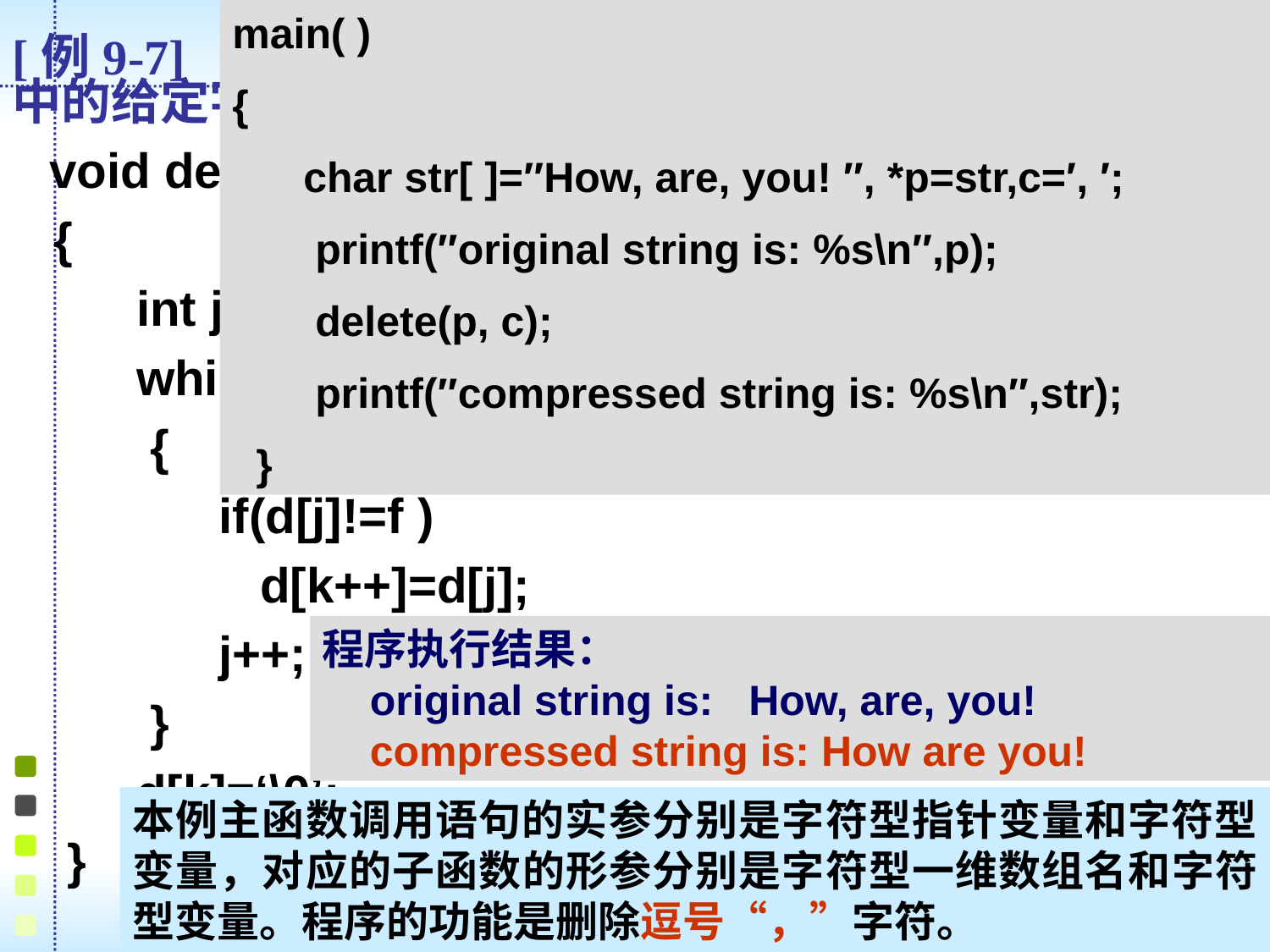

main( )
{
      char str[ ]=″How, are, you! ″, *p=str,c=′, ′;
       printf(″original string is: %s\n″,p);
       delete(p, c);
       printf(″compressed string is: %s\n″,str);
  }
[例9-7]     编写函数,删除字符串中的给定字符。
   void delete(char d[ ], char f)
   {
         int j=0, k=0;
         while (d[j]!=‘\0’)
          {
               if(d[j]!=f )
                  d[k++]=d[j];
               j++;
          }
         d[k]=‘\0’;
    }
程序执行结果：
    original string is:   How, are, you!
    compressed string is: How are you!
本例主函数调用语句的实参分别是字符型指针变量和字符型变量，对应的子函数的形参分别是字符型一维数组名和字符型变量。程序的功能是删除逗号“，”字符。
共 88 页   第 50 页